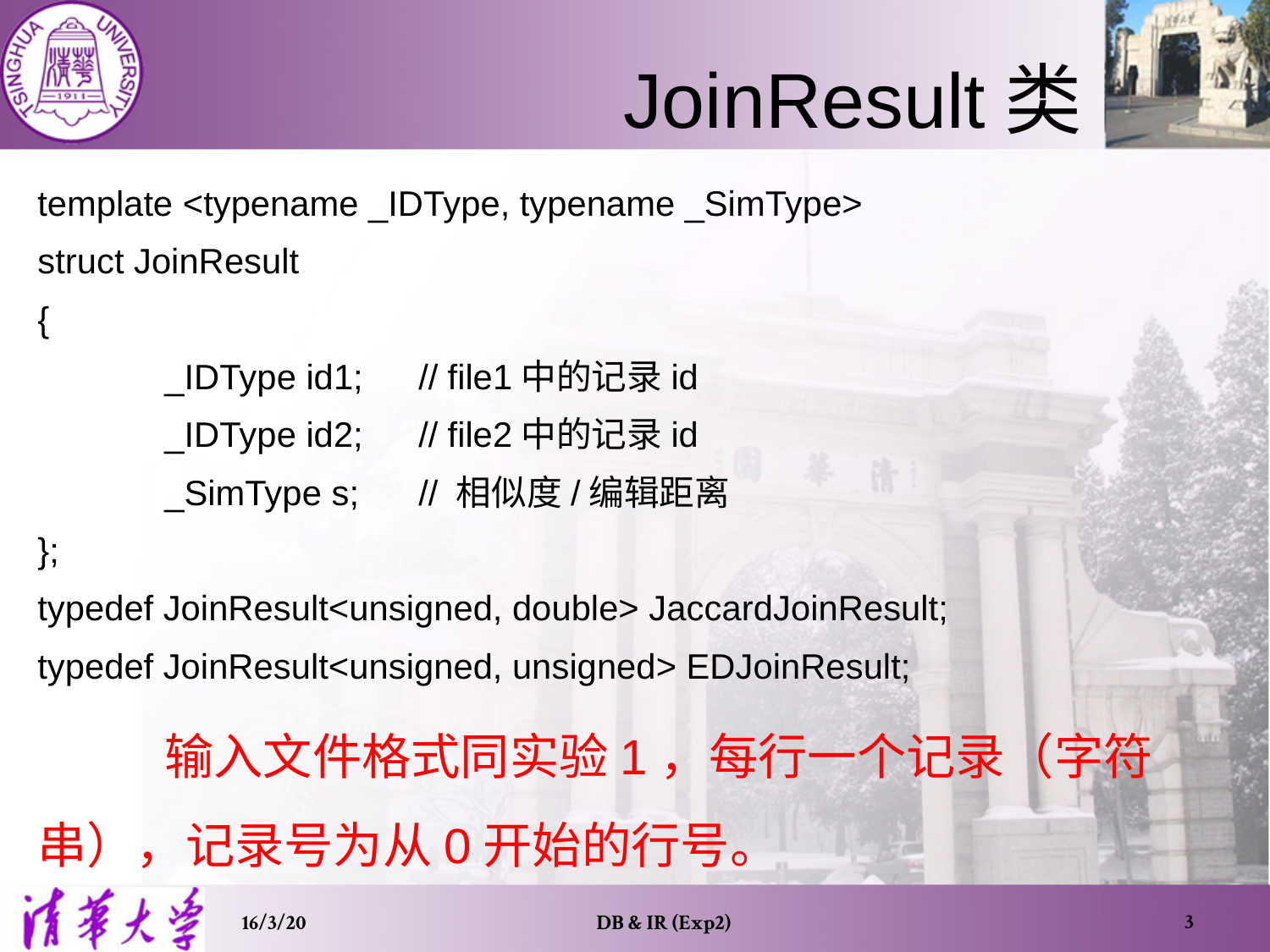

# JoinResult类
template <typename _IDType, typename _SimType>
struct JoinResult
{
	_IDType id1;	// file1中的记录id
	_IDType id2;	// file2中的记录id
	_SimType s;	// 相似度/编辑距离
};
typedef JoinResult<unsigned, double> JaccardJoinResult;
typedef JoinResult<unsigned, unsigned> EDJoinResult;
	输入文件格式同实验1，每行一个记录（字符串），记录号为从0开始的行号。
16/3/20
DB & IR (Exp2)
3